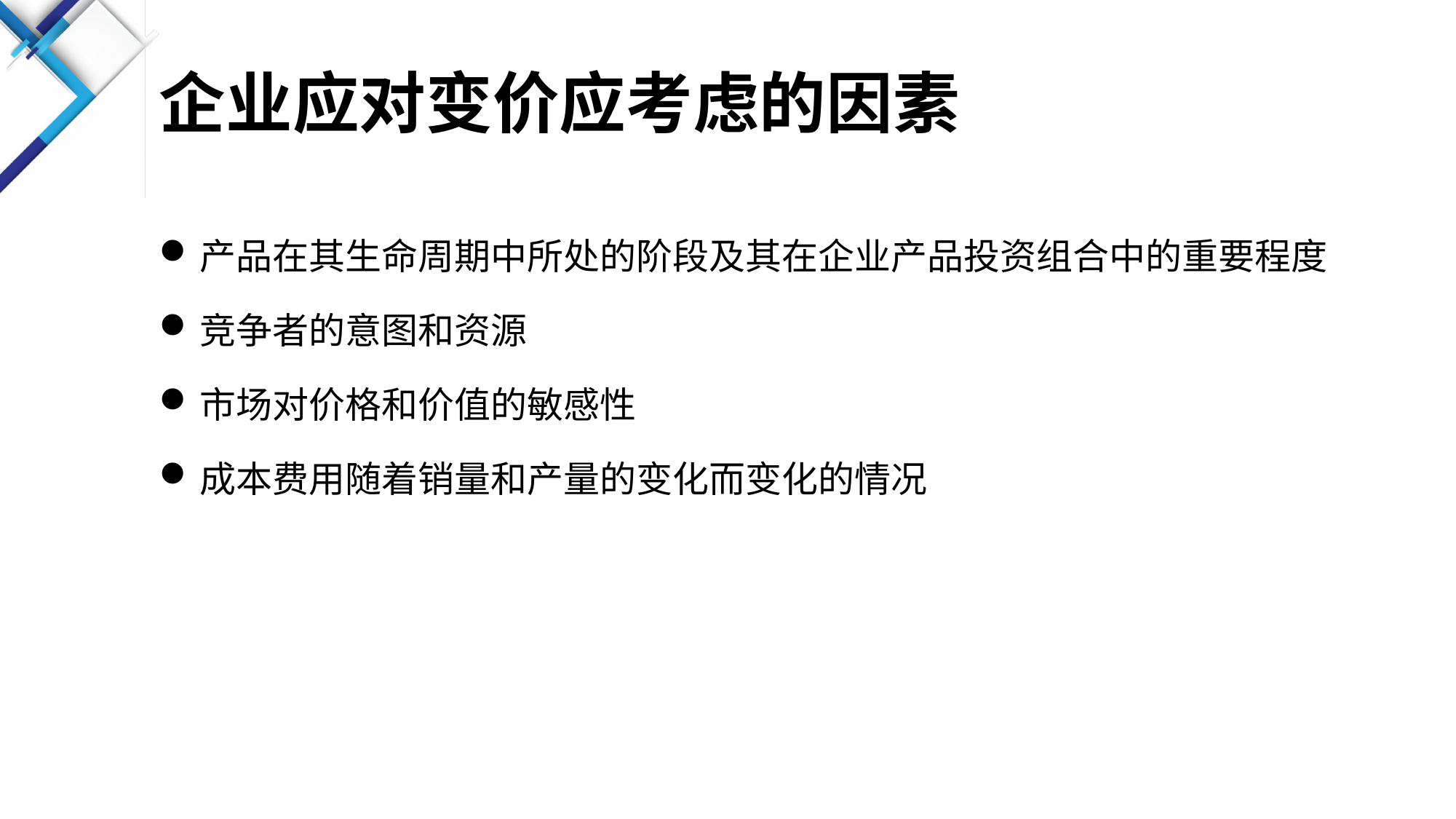

# 企业应对变价应考虑的因素
产品在其生命周期中所处的阶段及其在企业产品投资组合中的重要程度
竞争者的意图和资源
市场对价格和价值的敏感性
成本费用随着销量和产量的变化而变化的情况